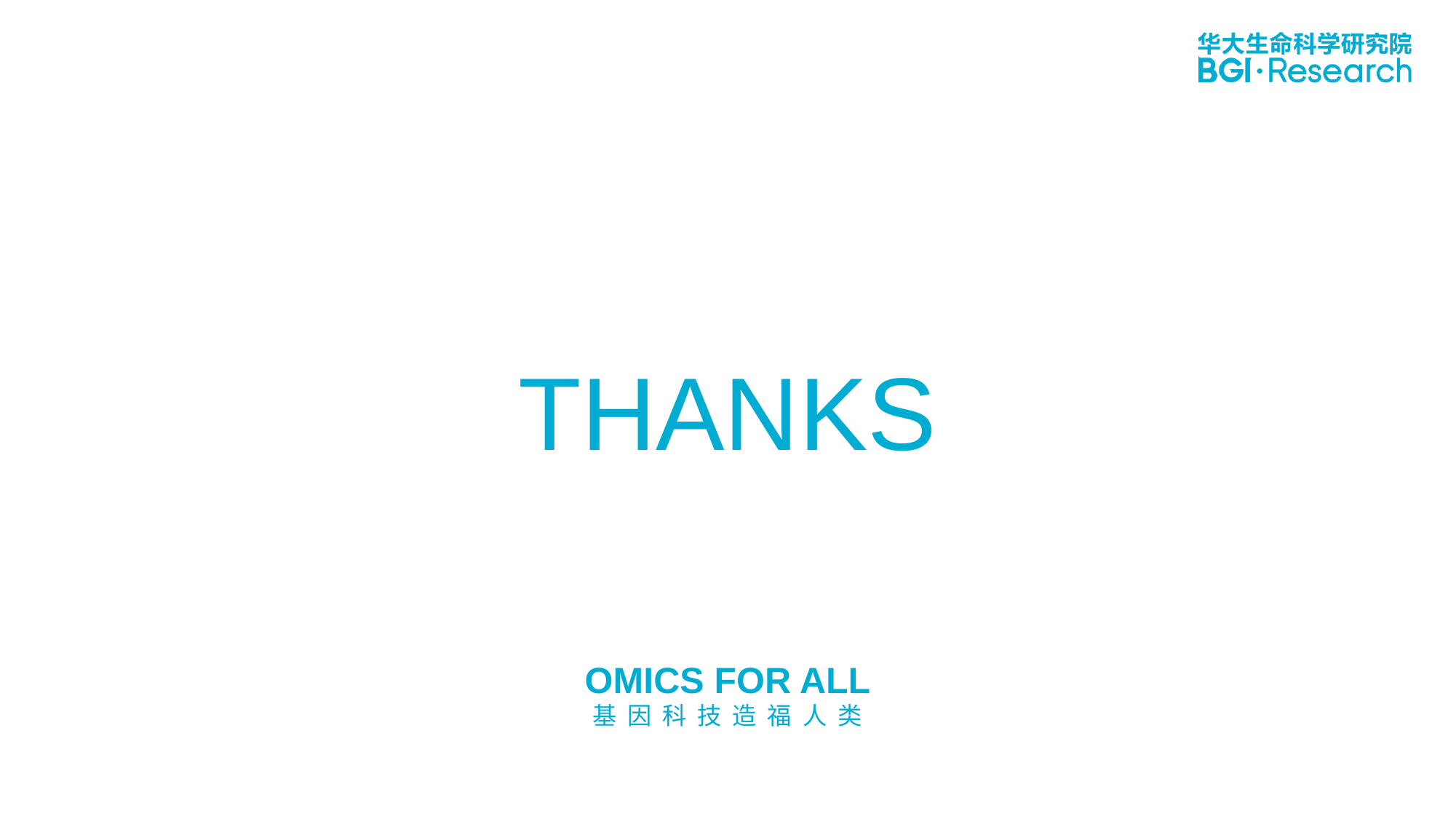

THANKS
OMICS FOR ALL
基  因  科  技  造  福  人  类